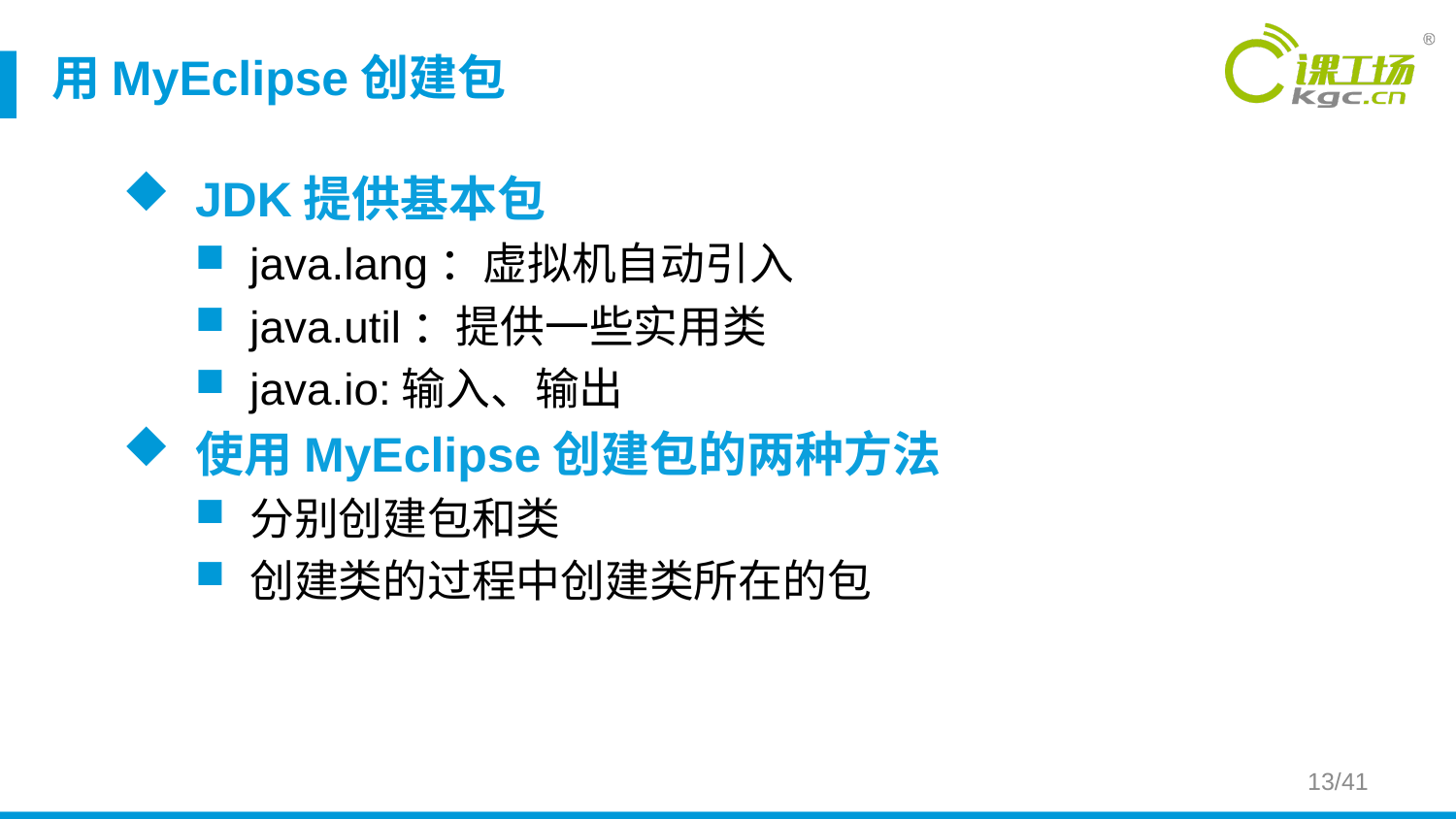

用MyEclipse创建包
JDK提供基本包
java.lang：虚拟机自动引入
java.util：提供一些实用类
java.io:输入、输出
使用MyEclipse创建包的两种方法
分别创建包和类
创建类的过程中创建类所在的包
13/41